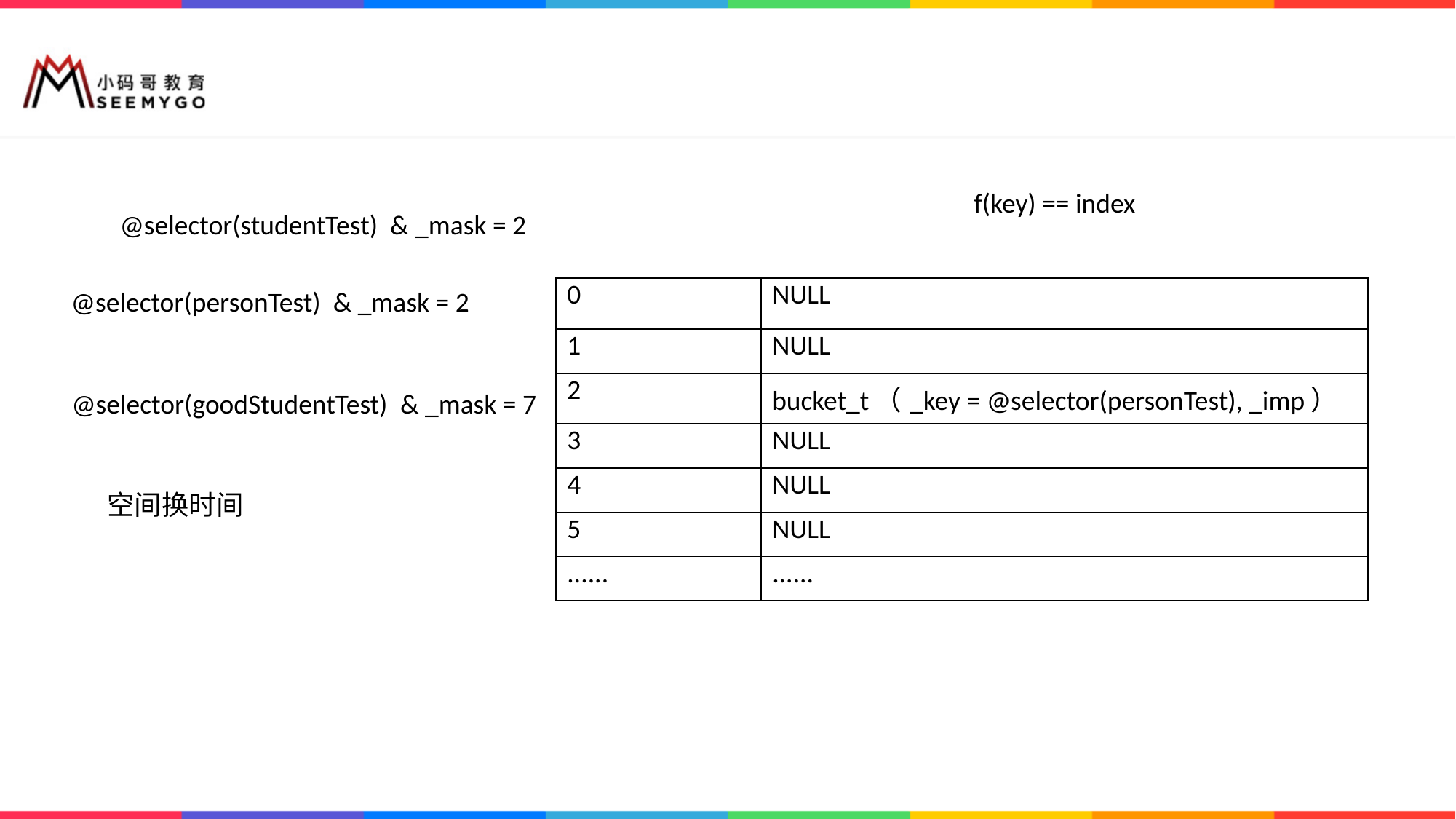

f(key) == index
@selector(studentTest)  & _mask = 2
| 0 | NULL |
| --- | --- |
| 1 | NULL |
| 2 | bucket\_t（\_key = @selector(personTest), \_imp） |
| 3 | NULL |
| 4 | NULL |
| 5 | NULL |
| ...... | ...... |
@selector(personTest)  & _mask = 2
@selector(goodStudentTest)  & _mask = 7
空间换时间